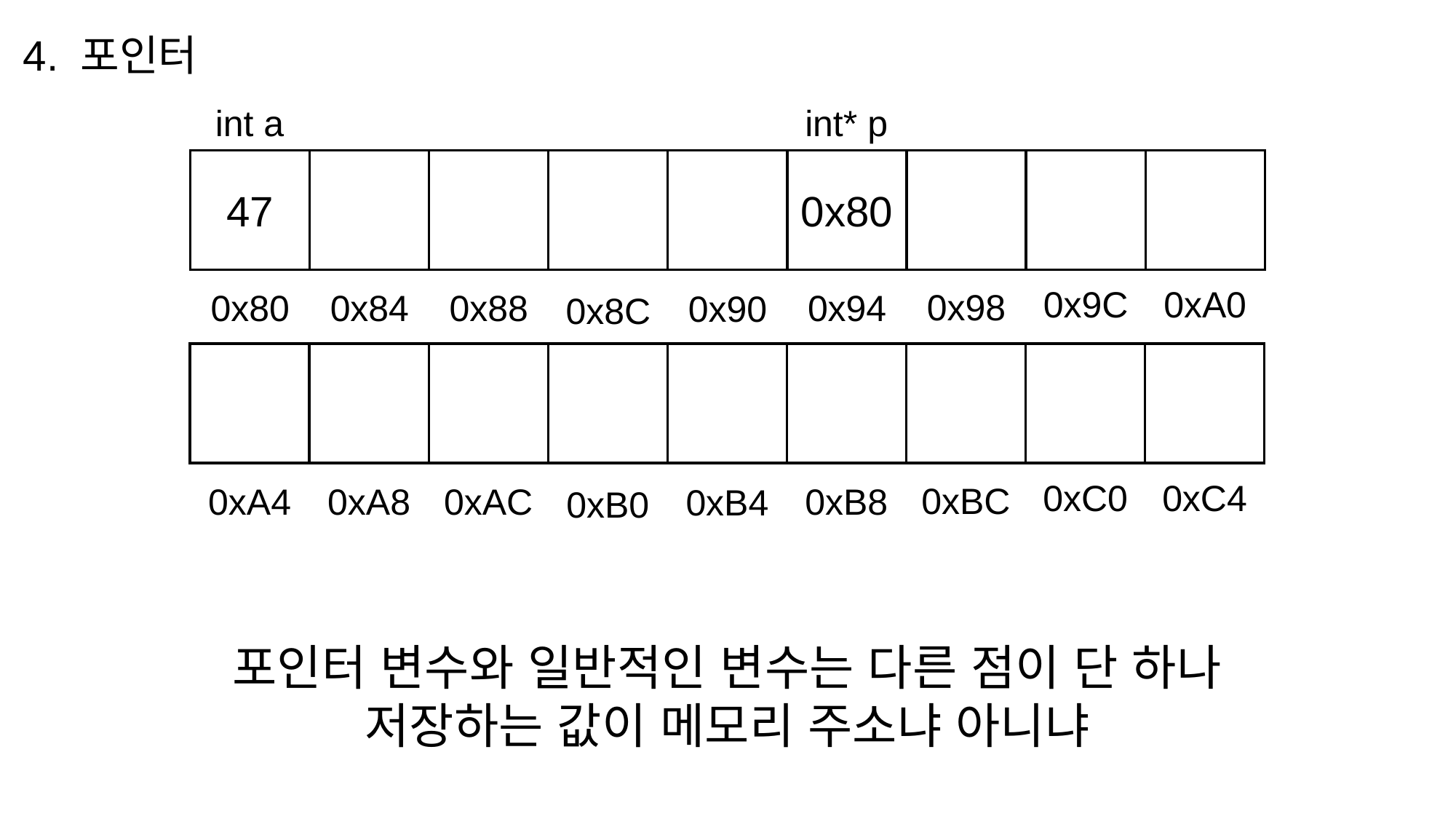

4. 포인터
int* p
int a
47

0x80

0x9C
0xA0
0x98
0x80
0x88
0x94
0x84
0x90
0x8C

0xC0
0xC4
0xBC
0xA4
0xAC
0xB8
0xA8
0xB4
0xB0
포인터 변수와 일반적인 변수는 다른 점이 단 하나
저장하는 값이 메모리 주소냐 아니냐